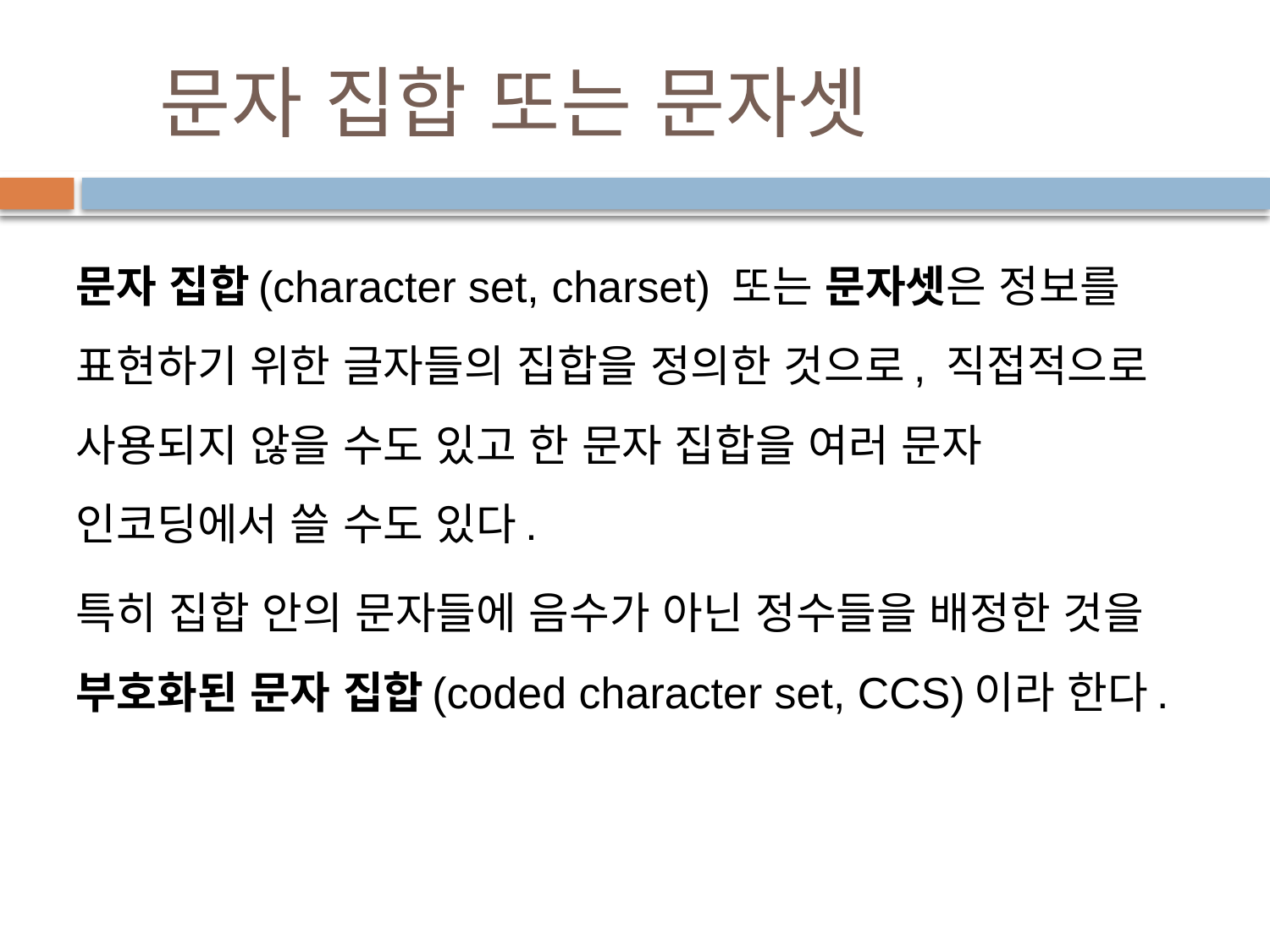

# 문자 집합 또는 문자셋
문자 집합(character set, charset) 또는 문자셋은 정보를 표현하기 위한 글자들의 집합을 정의한 것으로, 직접적으로 사용되지 않을 수도 있고 한 문자 집합을 여러 문자 인코딩에서 쓸 수도 있다.
특히 집합 안의 문자들에 음수가 아닌 정수들을 배정한 것을 부호화된 문자 집합(coded character set, CCS)이라 한다.